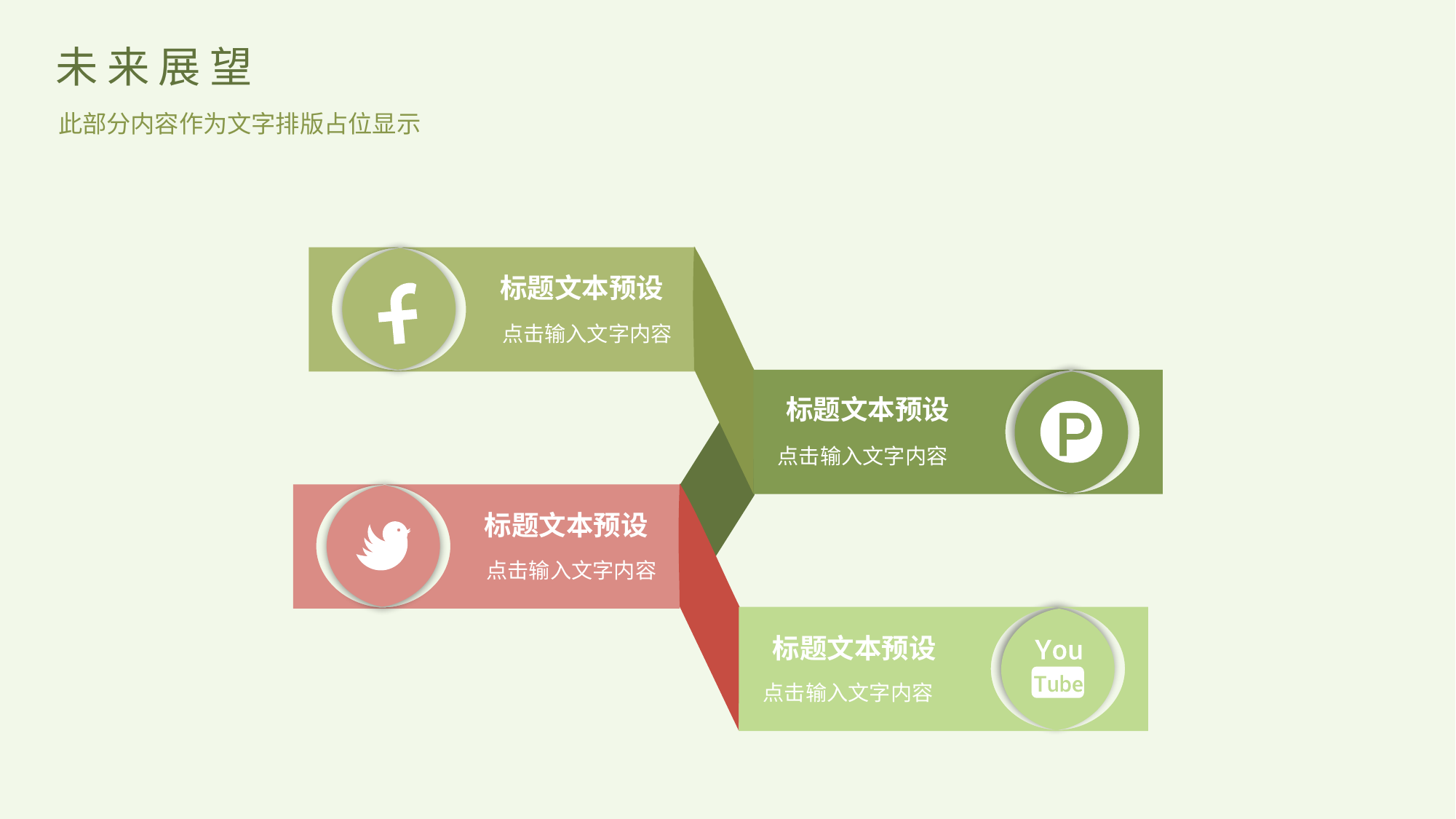

未来展望
此部分内容作为文字排版占位显示

点击输入文字内容

标题文本预设

点击输入文字内容

标题文本预设

点击输入文字内容

标题文本预设

点击输入文字内容

标题文本预设